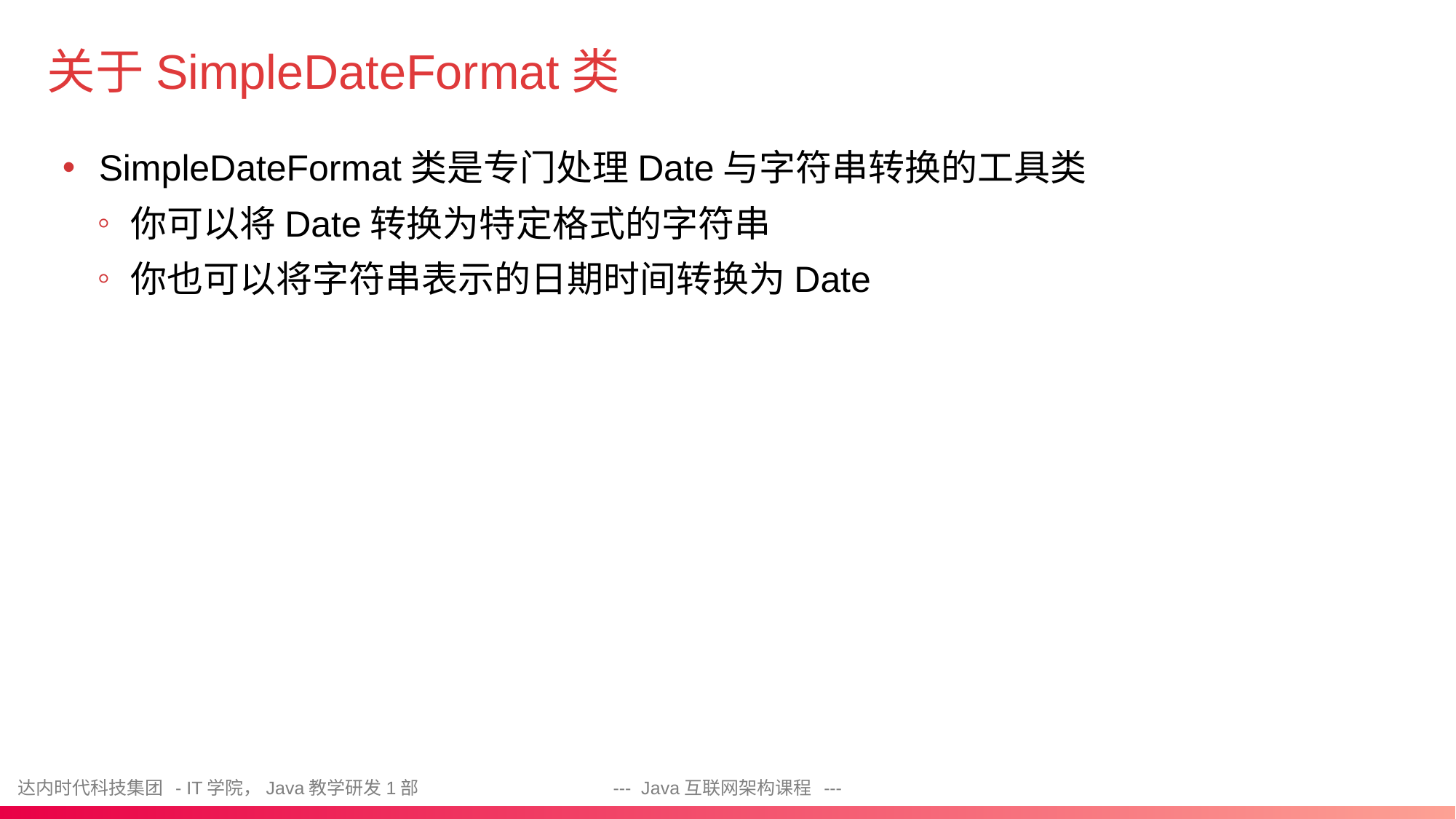

# 关于SimpleDateFormat类
SimpleDateFormat类是专门处理Date与字符串转换的工具类
你可以将Date转换为特定格式的字符串
你也可以将字符串表示的日期时间转换为Date